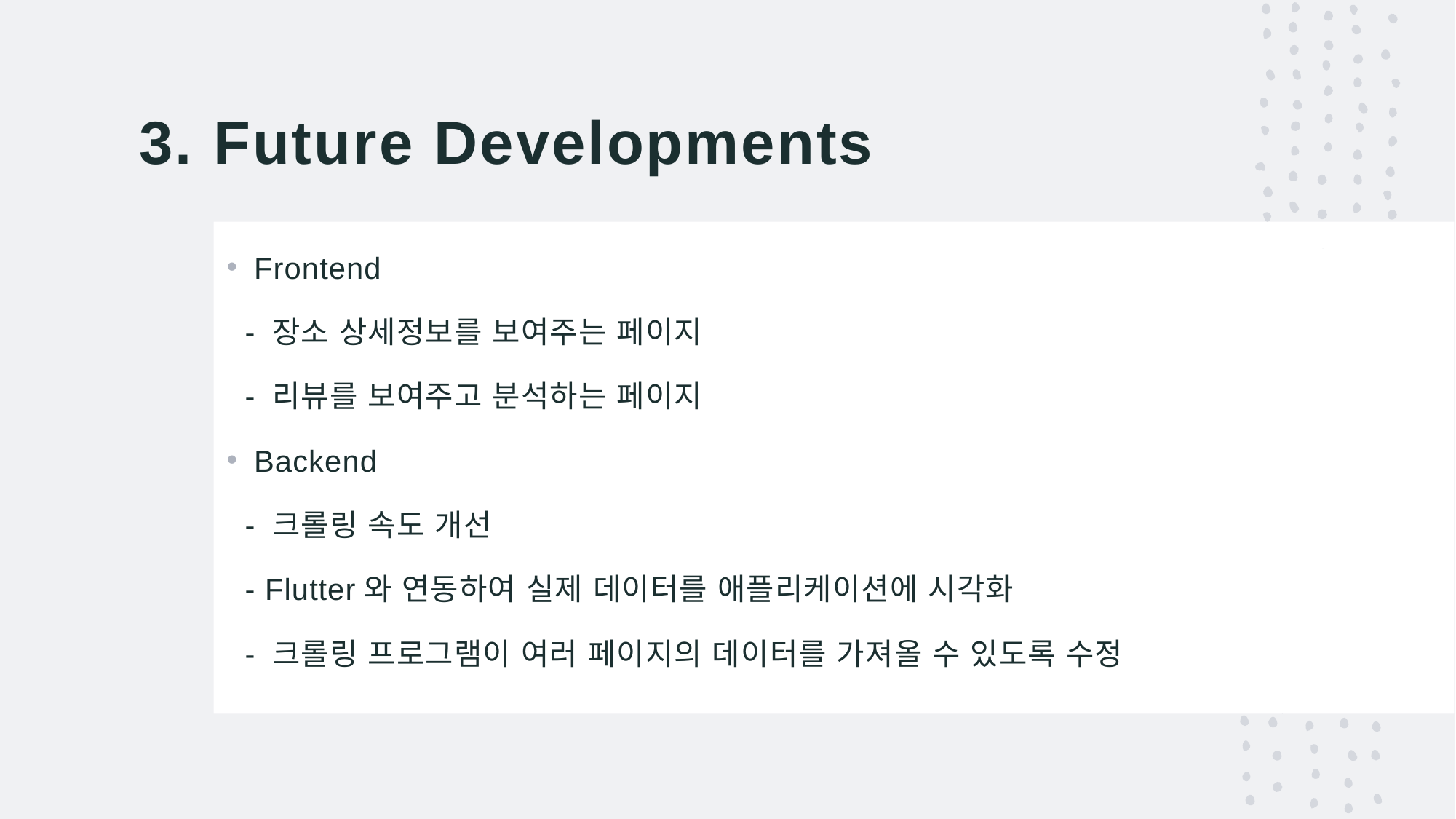

# 3. Future Developments

Frontend
  - 장소 상세정보를 보여주는 페이지
  - 리뷰를 보여주고 분석하는 페이지
Backend
  - 크롤링 속도 개선
  - Flutter와 연동하여 실제 데이터를 애플리케이션에 시각화
  - 크롤링 프로그램이 여러 페이지의 데이터를 가져올 수 있도록 수정